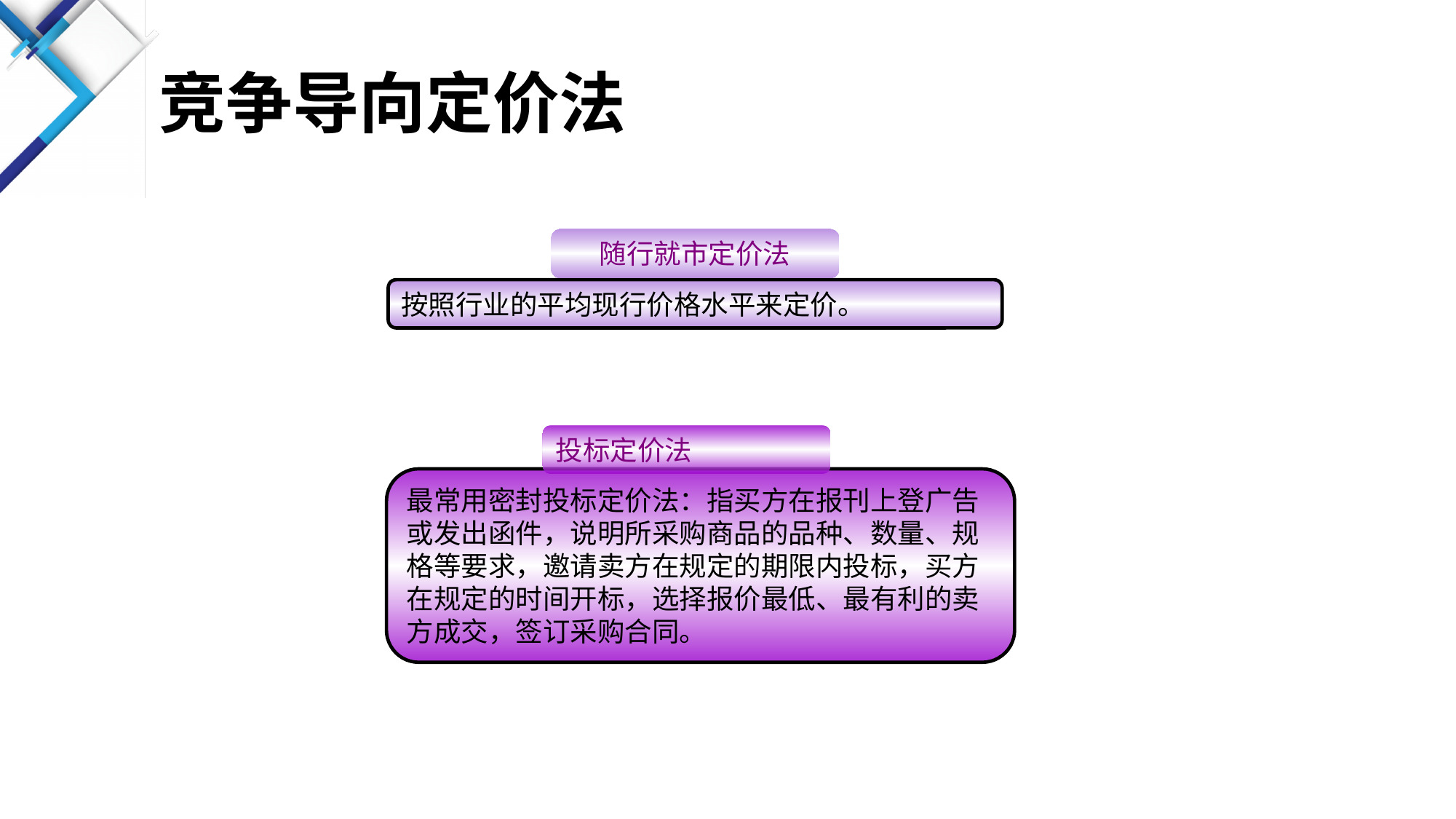

# 竞争导向定价法
随行就市定价法
按照行业的平均现行价格水平来定价。
投标定价法
最常用密封投标定价法：指买方在报刊上登广告或发出函件，说明所采购商品的品种、数量、规格等要求，邀请卖方在规定的期限内投标，买方在规定的时间开标，选择报价最低、最有利的卖方成交，签订采购合同。